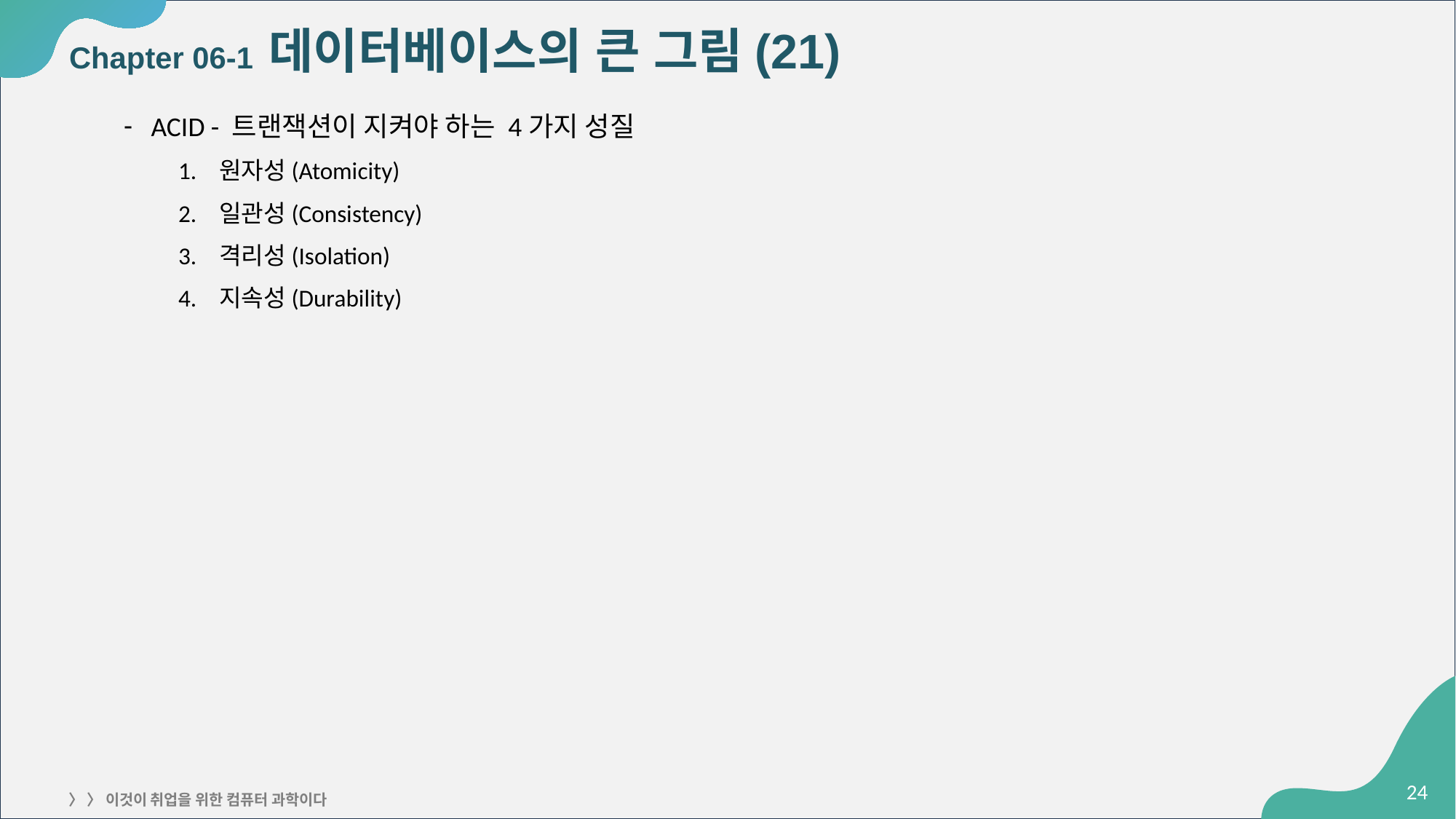

# Chapter 06-1 데이터베이스의 큰 그림(21)
ACID - 트랜잭션이 지켜야 하는 4가지 성질
원자성(Atomicity)
일관성(Consistency)
격리성(Isolation)
지속성(Durability)
24
〉 〉 이것이 취업을 위한 컴퓨터 과학이다